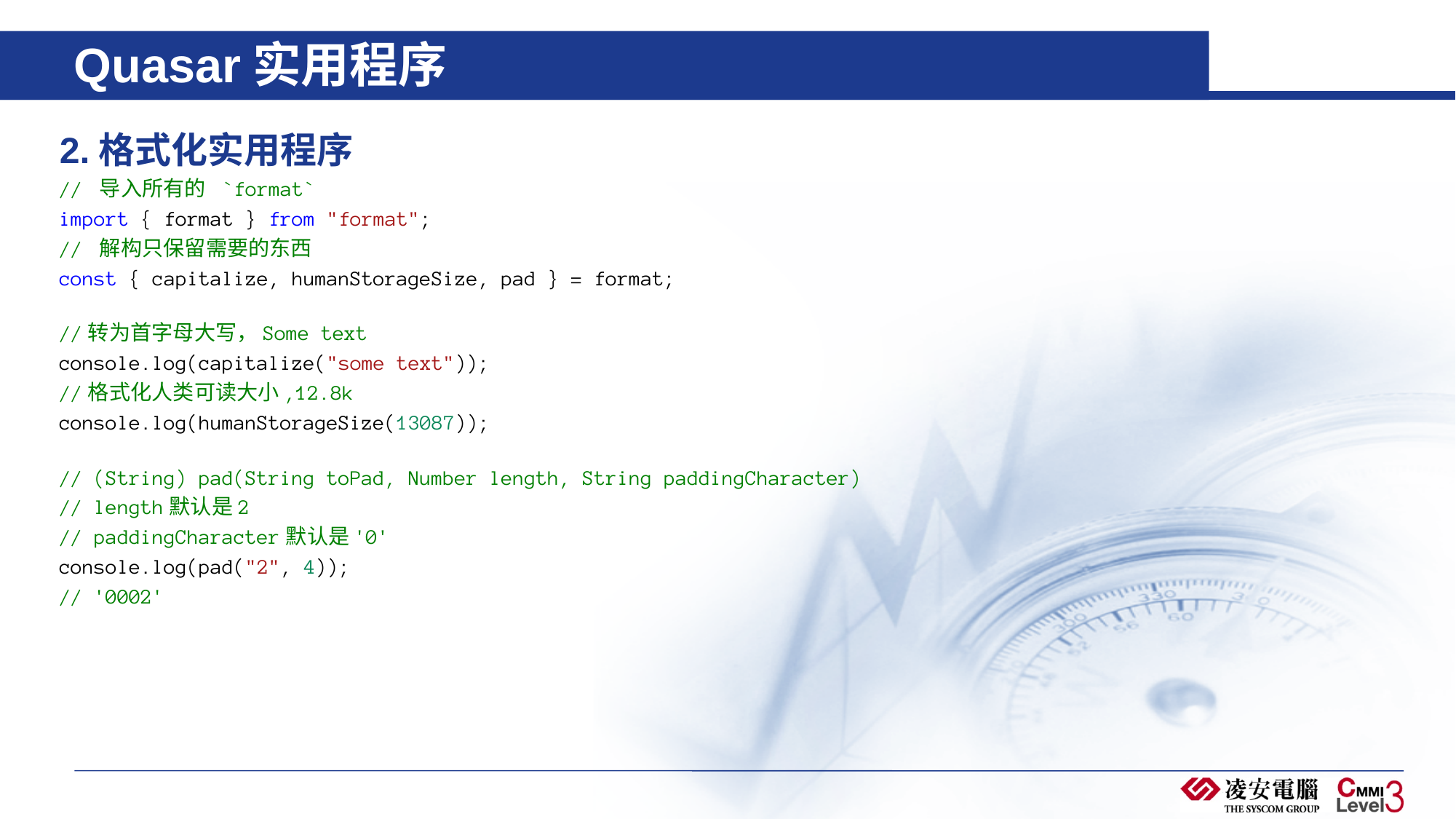

# Quasar实用程序
2.格式化实用程序
// 导入所有的 `format`
import { format } from "format";
// 解构只保留需要的东西
const { capitalize, humanStorageSize, pad } = format;
//转为首字母大写，Some text
console.log(capitalize("some text"));
//格式化人类可读大小,12.8k
console.log(humanStorageSize(13087));
// (String) pad(String toPad, Number length, String paddingCharacter)
// length默认是2
// paddingCharacter默认是'0'
console.log(pad("2", 4));
// '0002'